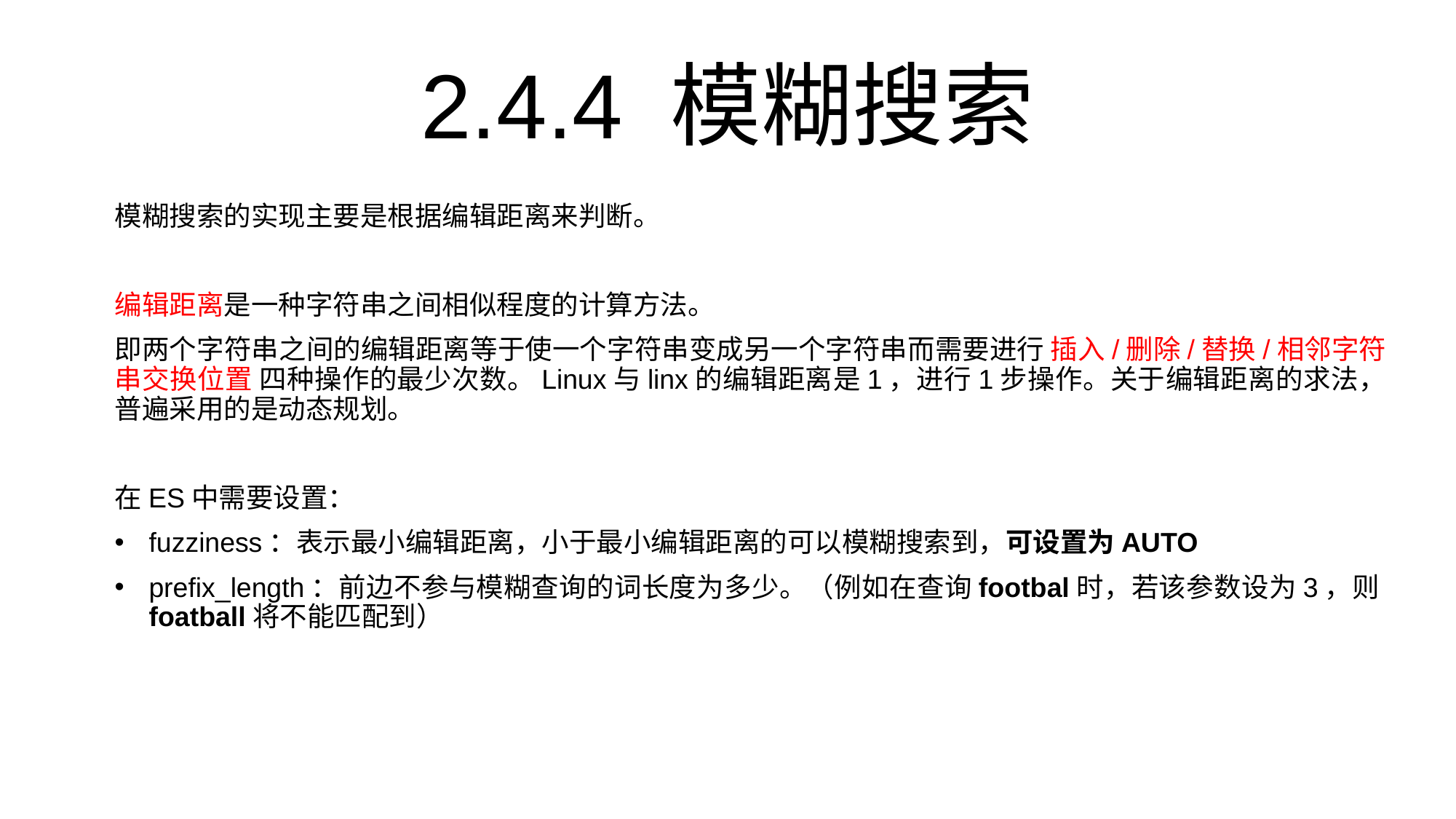

# 2.4.4 模糊搜索
模糊搜索的实现主要是根据编辑距离来判断。

编辑距离是一种字符串之间相似程度的计算方法。
即两个字符串之间的编辑距离等于使一个字符串变成另一个字符串而需要进行 插入/删除/替换/相邻字符串交换位置 四种操作的最少次数。Linux与linx的编辑距离是1，进行1步操作。关于编辑距离的求法，普遍采用的是动态规划。

在ES中需要设置：
fuzziness：表示最小编辑距离，小于最小编辑距离的可以模糊搜索到，可设置为AUTO
prefix_length：前边不参与模糊查询的词长度为多少。（例如在查询footbal时，若该参数设为3，则foatball将不能匹配到）